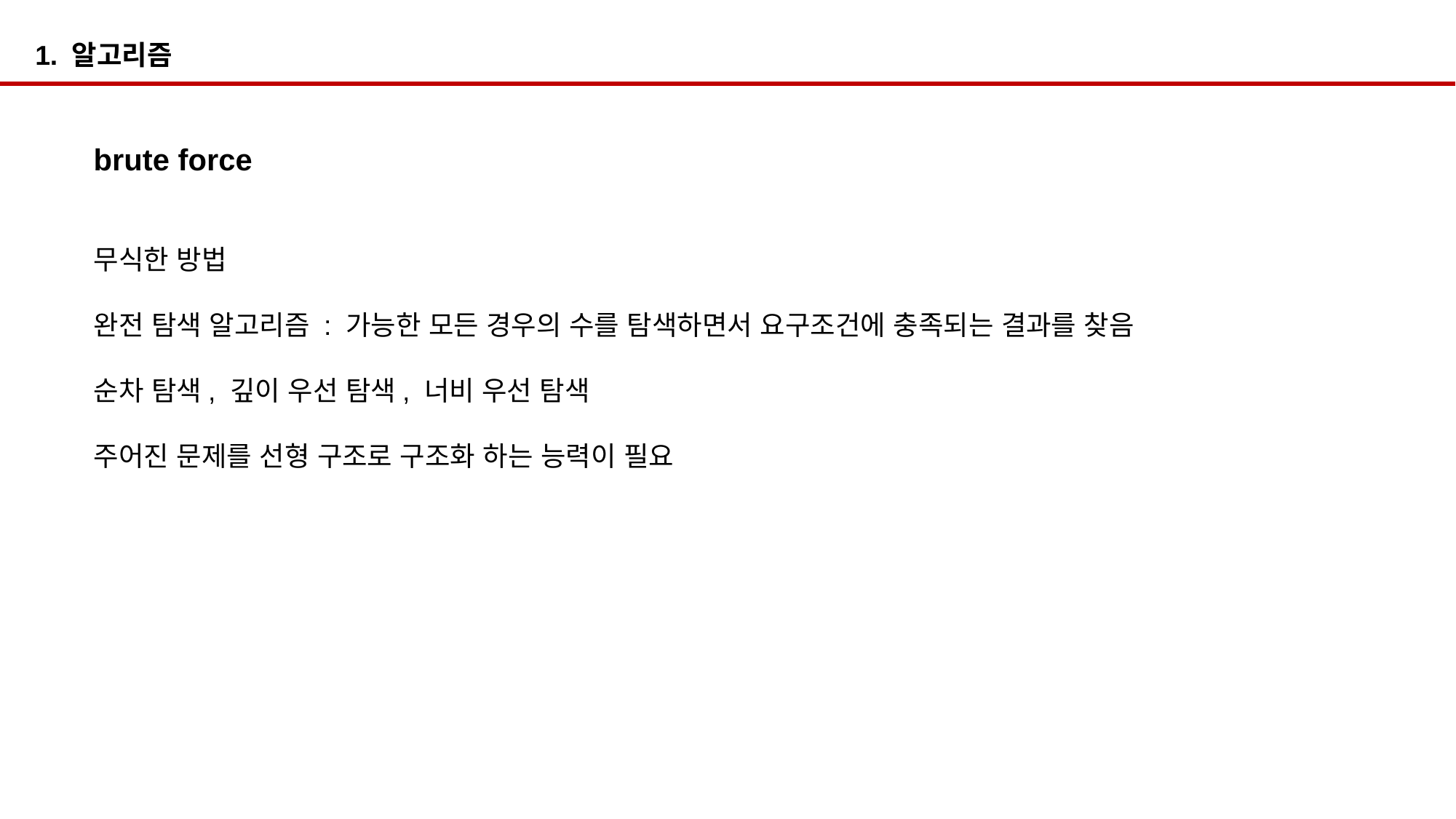

1. 알고리즘
brute force

무식한 방법

완전 탐색 알고리즘 : 가능한 모든 경우의 수를 탐색하면서 요구조건에 충족되는 결과를 찾음

순차 탐색, 깊이 우선 탐색, 너비 우선 탐색

주어진 문제를 선형 구조로 구조화 하는 능력이 필요